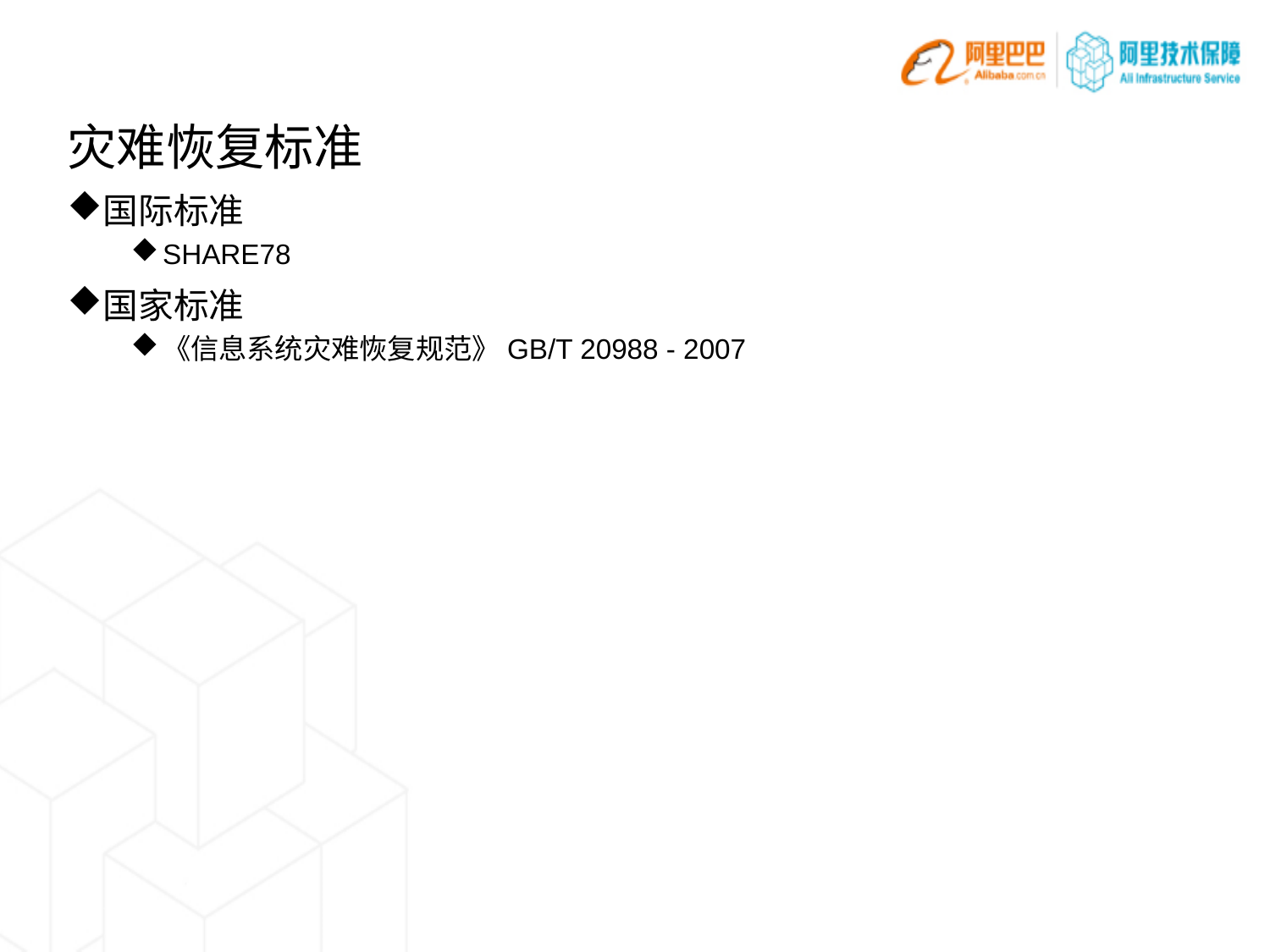

灾难恢复标准
国际标准
SHARE78
国家标准
《信息系统灾难恢复规范》GB/T 20988 - 2007